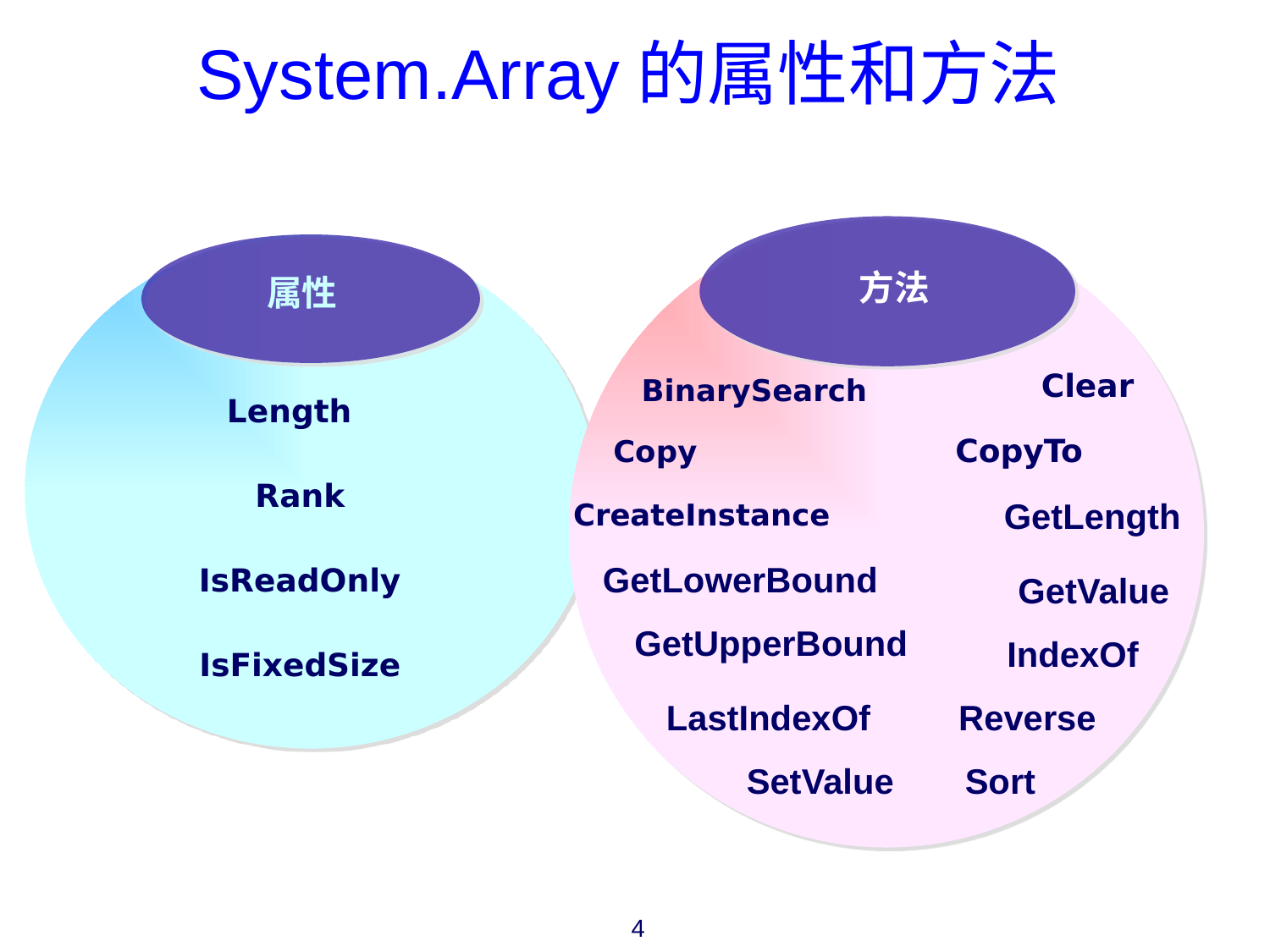

# System.Array的属性和方法

方法
属性
Clear
BinarySearch
Length
Copy
CopyTo
Rank
CreateInstance
GetLength
IsReadOnly
GetLowerBound
GetValue
GetUpperBound
IndexOf
IsFixedSize
LastIndexOf
Reverse
SetValue
Sort
4